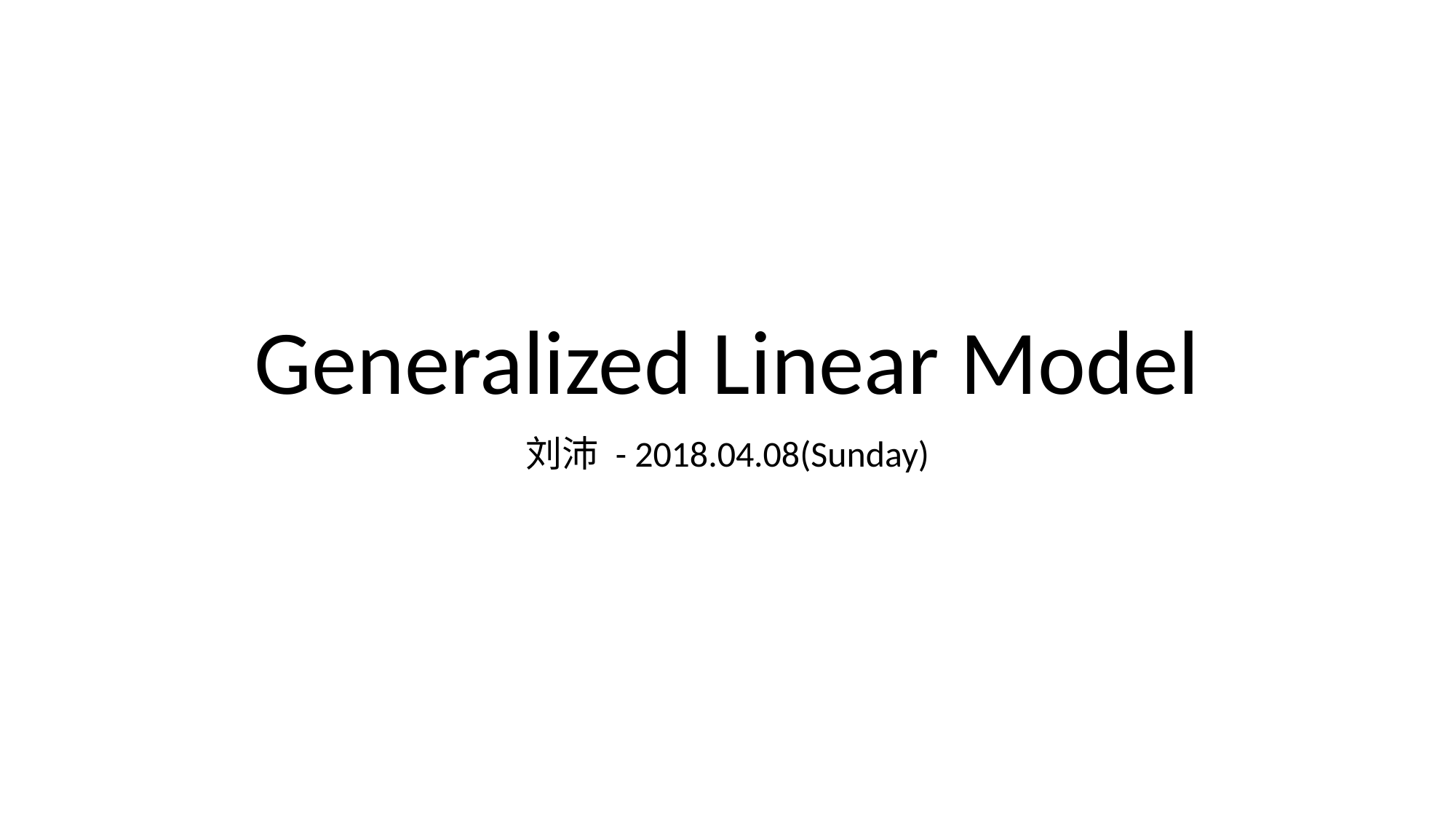

# Generalized Linear Model
刘沛 - 2018.04.08(Sunday)